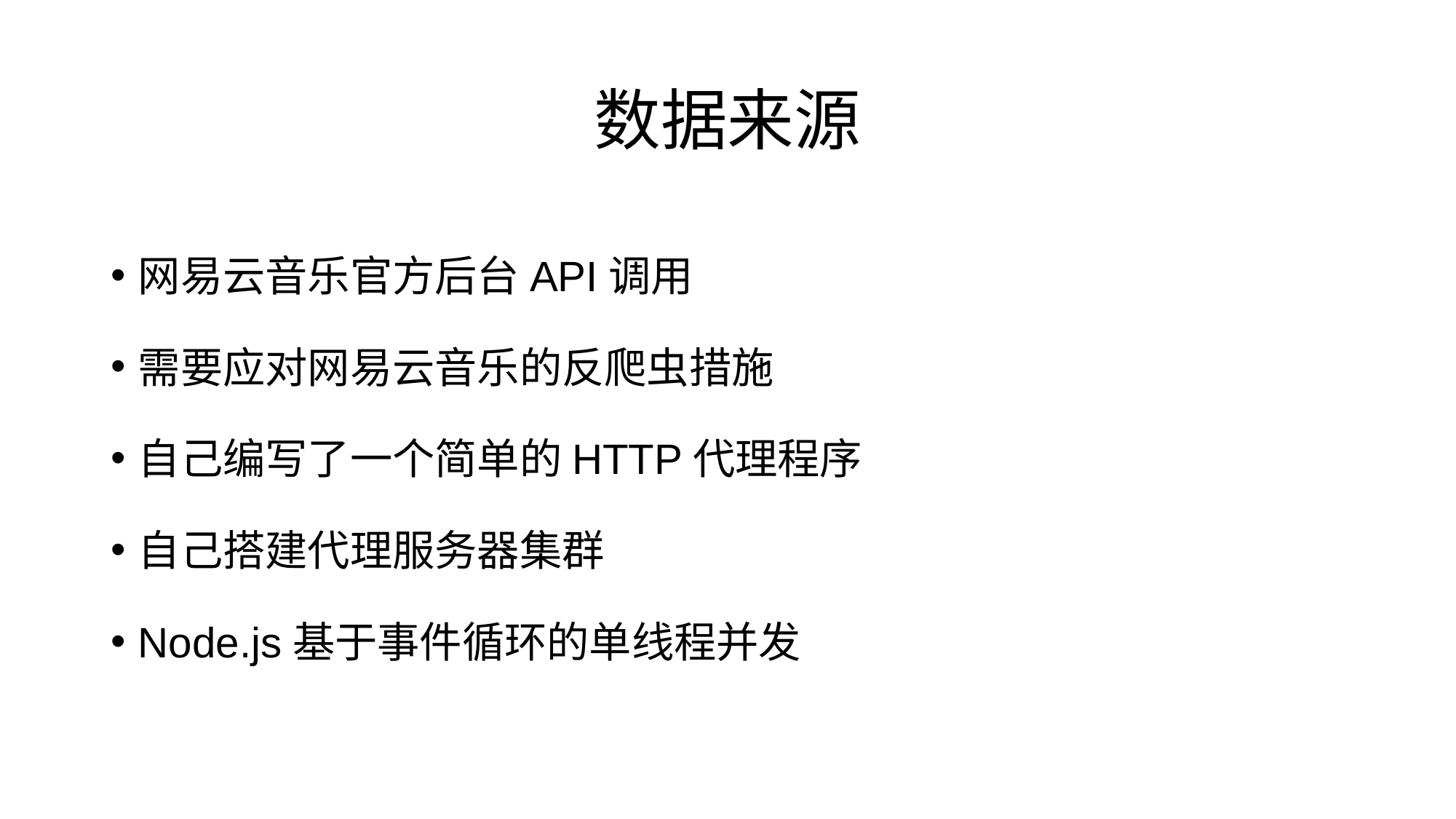

# 数据来源
网易云音乐官方后台API调用
需要应对网易云音乐的反爬虫措施
自己编写了一个简单的HTTP代理程序
自己搭建代理服务器集群
Node.js基于事件循环的单线程并发